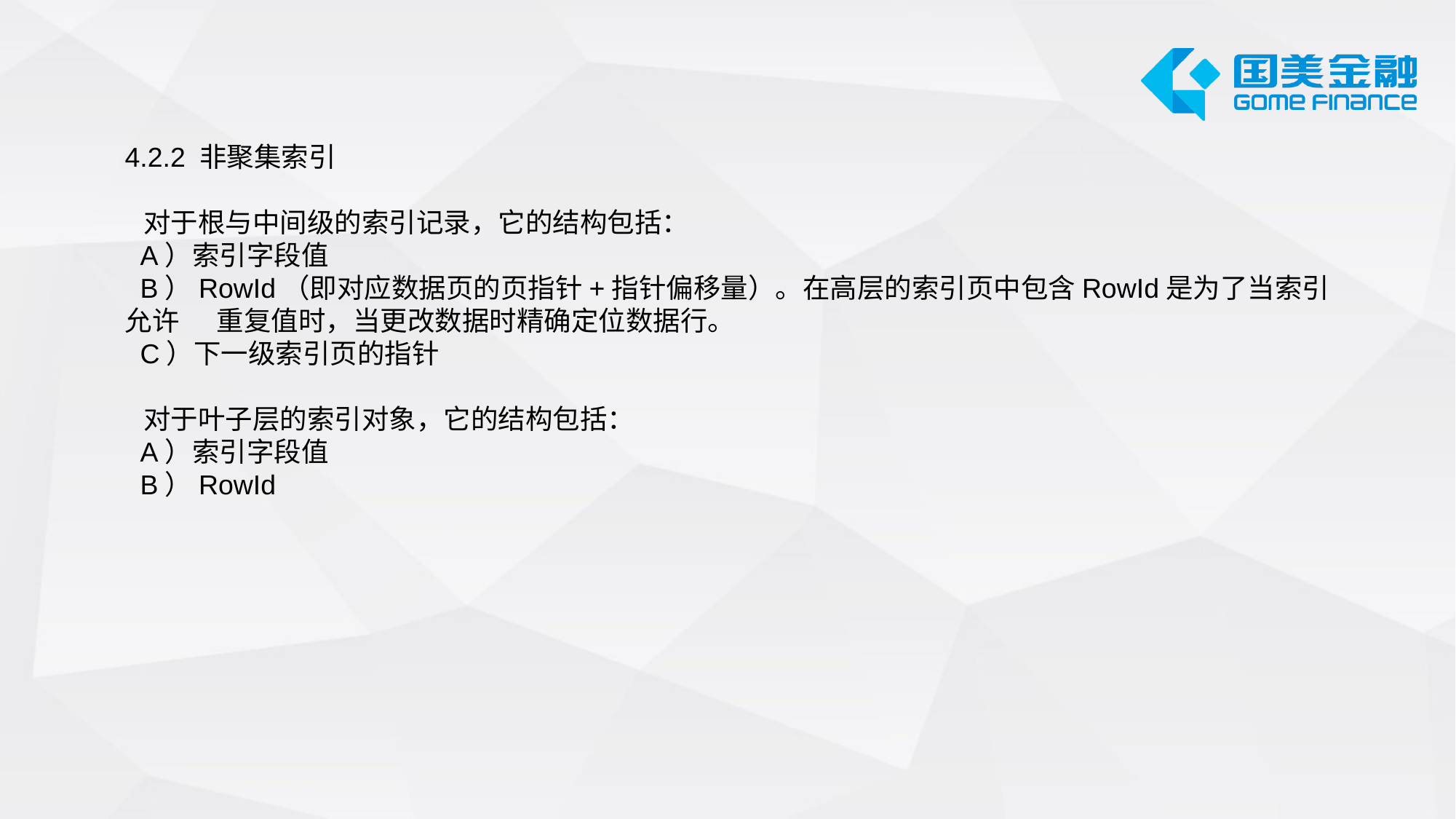

4.2.2 非聚集索引

  对于根与中间级的索引记录，它的结构包括：
  A）索引字段值
  B）RowId（即对应数据页的页指针+指针偏移量）。在高层的索引页中包含RowId是为了当索引允许      重复值时，当更改数据时精确定位数据行。
  C）下一级索引页的指针

  对于叶子层的索引对象，它的结构包括：
  A）索引字段值
  B）RowId